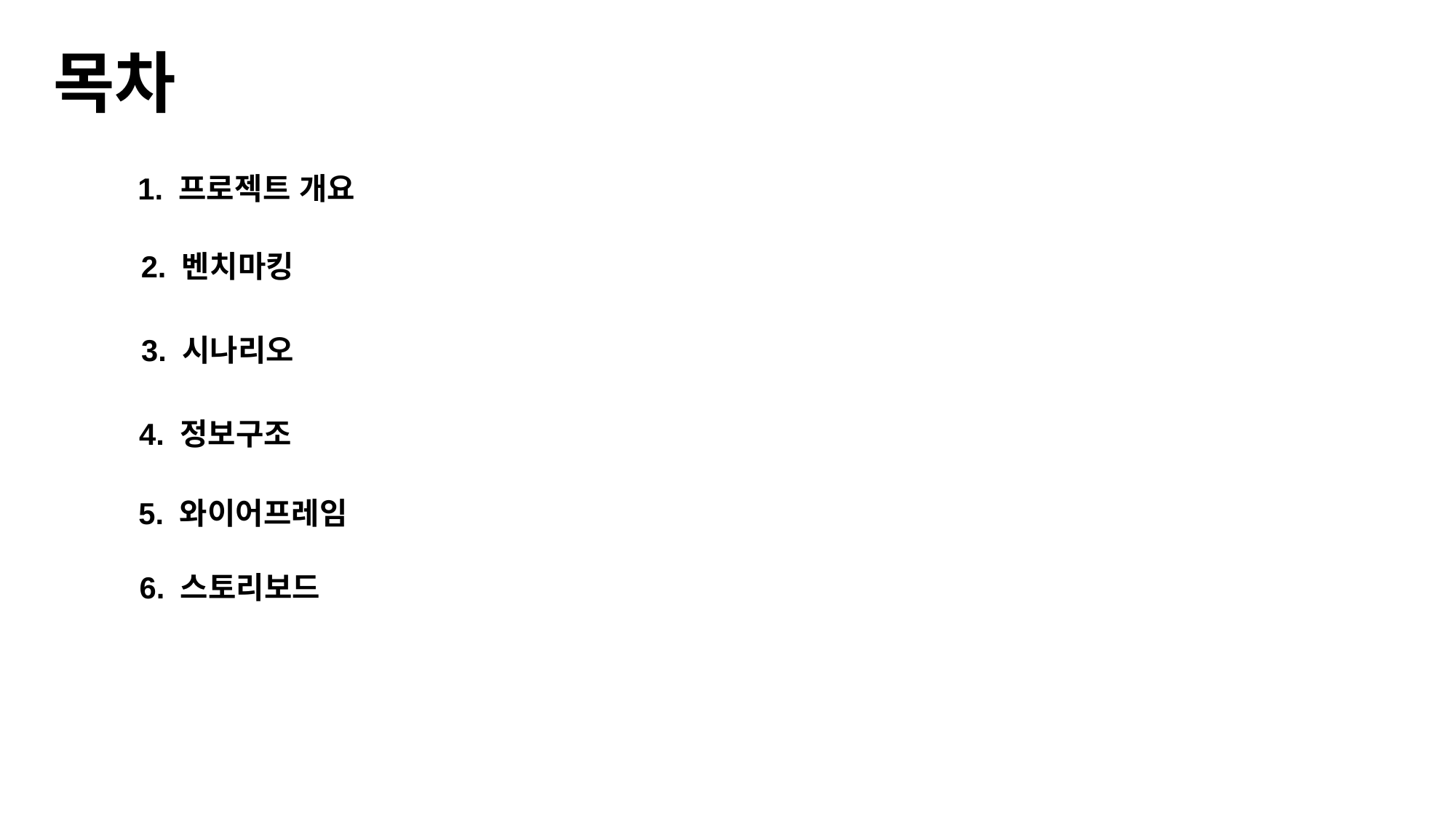

# 목차
1. 프로젝트 개요
2. 벤치마킹
3. 시나리오
4. 정보구조
5. 와이어프레임
6. 스토리보드